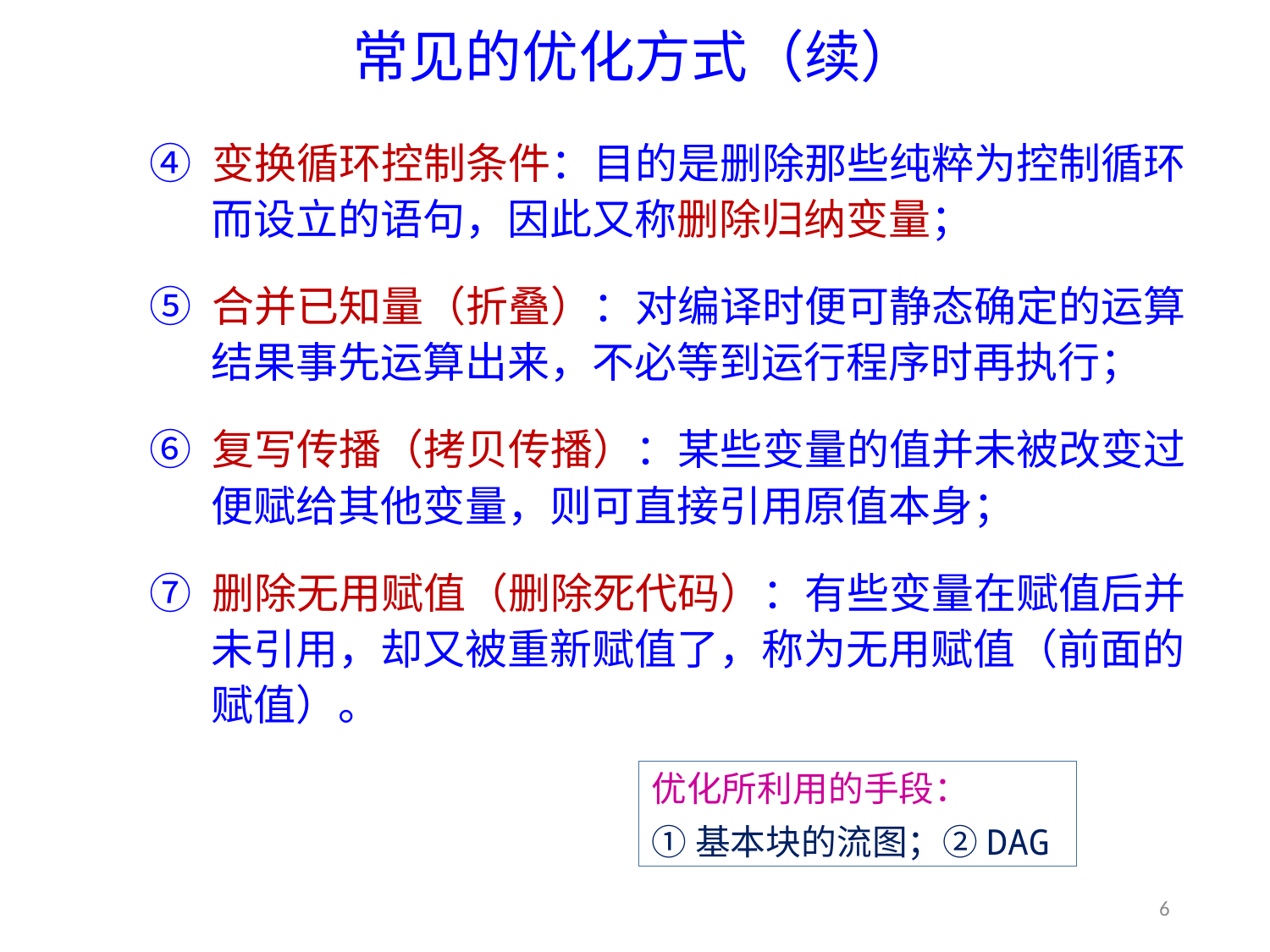

# 常见的优化方式（续）
④ 变换循环控制条件：目的是删除那些纯粹为控制循环而设立的语句，因此又称删除归纳变量；
⑤ 合并已知量（折叠）：对编译时便可静态确定的运算结果事先运算出来，不必等到运行程序时再执行；
⑥ 复写传播（拷贝传播）：某些变量的值并未被改变过便赋给其他变量，则可直接引用原值本身；
⑦ 删除无用赋值（删除死代码）：有些变量在赋值后并未引用，却又被重新赋值了，称为无用赋值（前面的赋值）。
优化所利用的手段：
①基本块的流图；②DAG
6